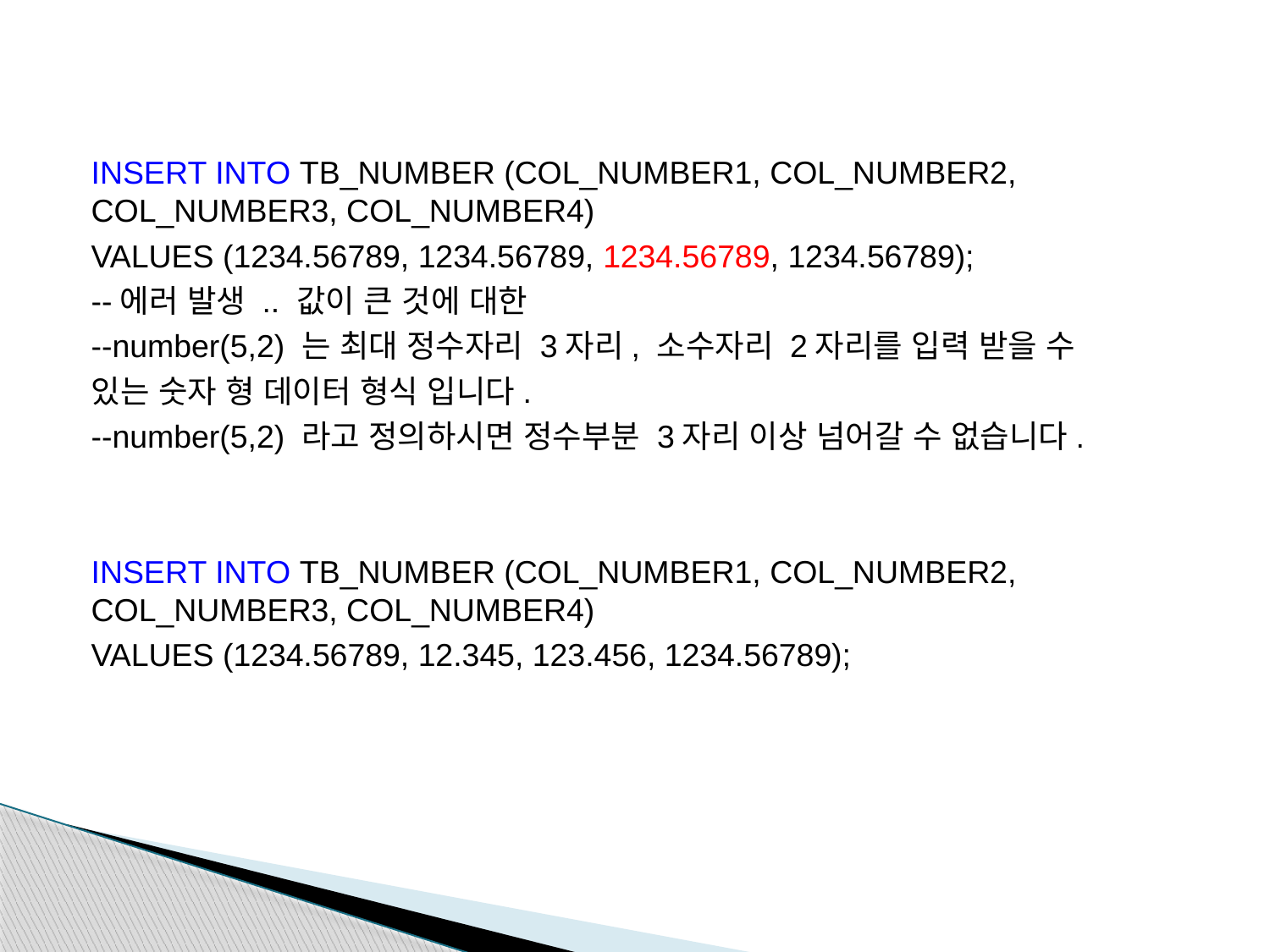

INSERT INTO TB_NUMBER (COL_NUMBER1, COL_NUMBER2, COL_NUMBER3, COL_NUMBER4)
VALUES (1234.56789, 1234.56789, 1234.56789, 1234.56789);
--에러 발생 .. 값이 큰 것에 대한
--number(5,2) 는 최대 정수자리 3자리, 소수자리 2자리를 입력 받을 수
있는 숫자 형 데이터 형식 입니다.
--number(5,2) 라고 정의하시면 정수부분 3자리 이상 넘어갈 수 없습니다.

INSERT INTO TB_NUMBER (COL_NUMBER1, COL_NUMBER2, COL_NUMBER3, COL_NUMBER4)
VALUES (1234.56789, 12.345, 123.456, 1234.56789);